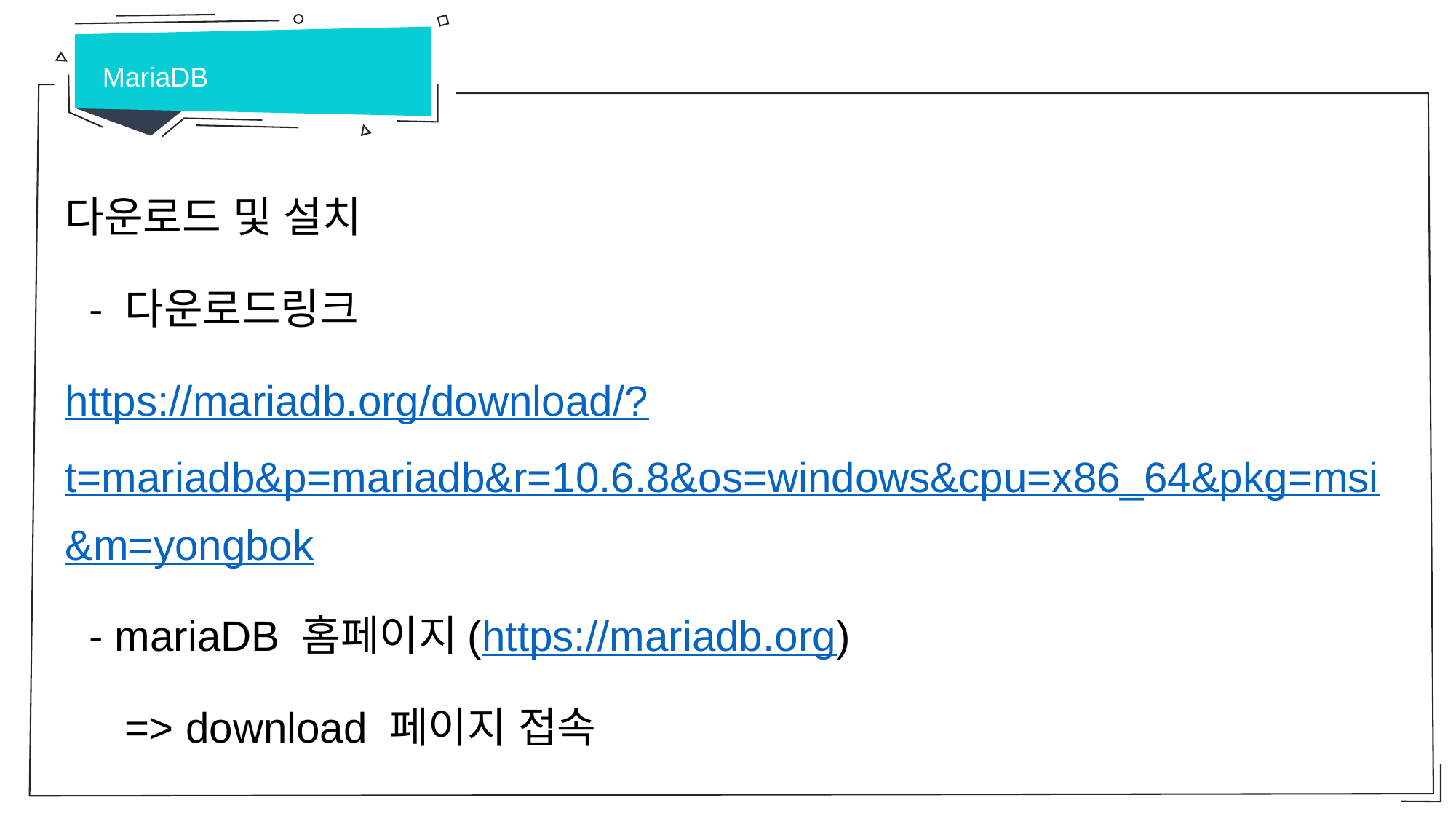

MariaDB
다운로드 및 설치
  - 다운로드링크
https://mariadb.org/download/?t=mariadb&p=mariadb&r=10.6.8&os=windows&cpu=x86_64&pkg=msi&m=yongbok
  - mariaDB 홈페이지(https://mariadb.org)
     => download 페이지 접속